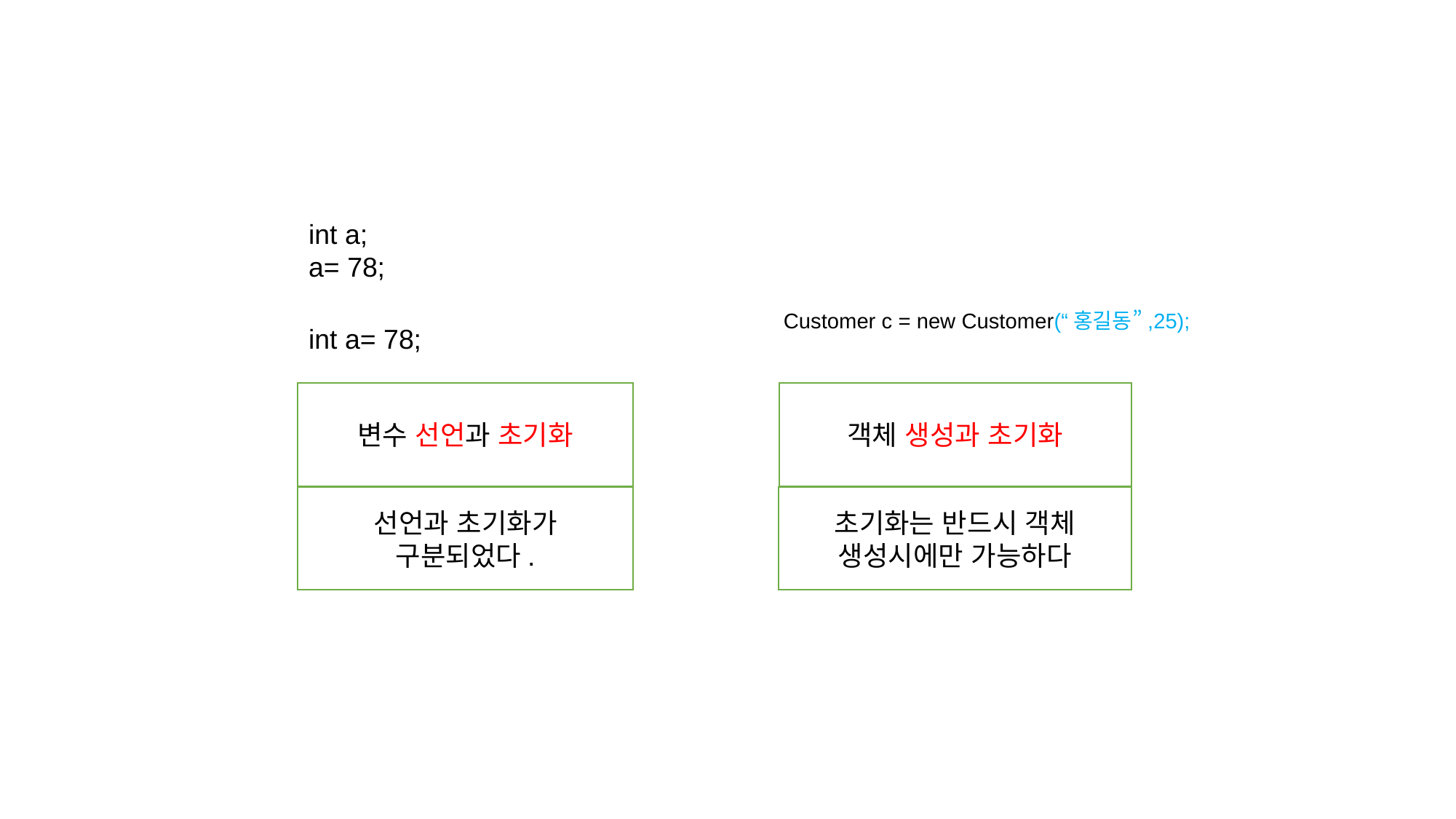

int a;
a= 78;
 Customer c = new Customer(“홍길동”,25);
int a= 78;
변수 선언과 초기화
객체 생성과 초기화
선언과 초기화가 구분되었다.
초기화는 반드시 객체 생성시에만 가능하다